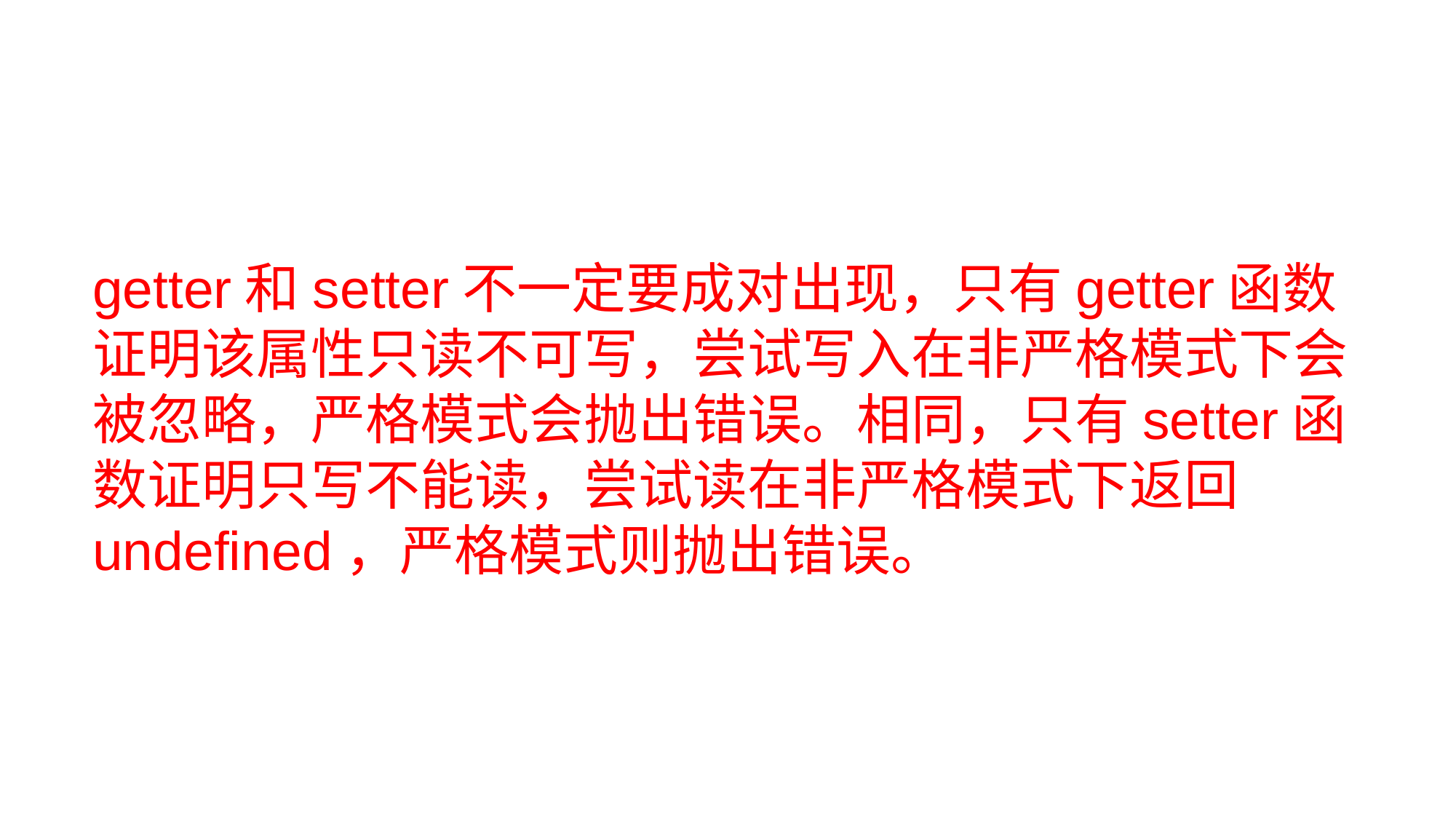

getter和setter不一定要成对出现，只有getter函数证明该属性只读不可写，尝试写入在非严格模式下会被忽略，严格模式会抛出错误。相同，只有setter函数证明只写不能读，尝试读在非严格模式下返回undefined，严格模式则抛出错误。